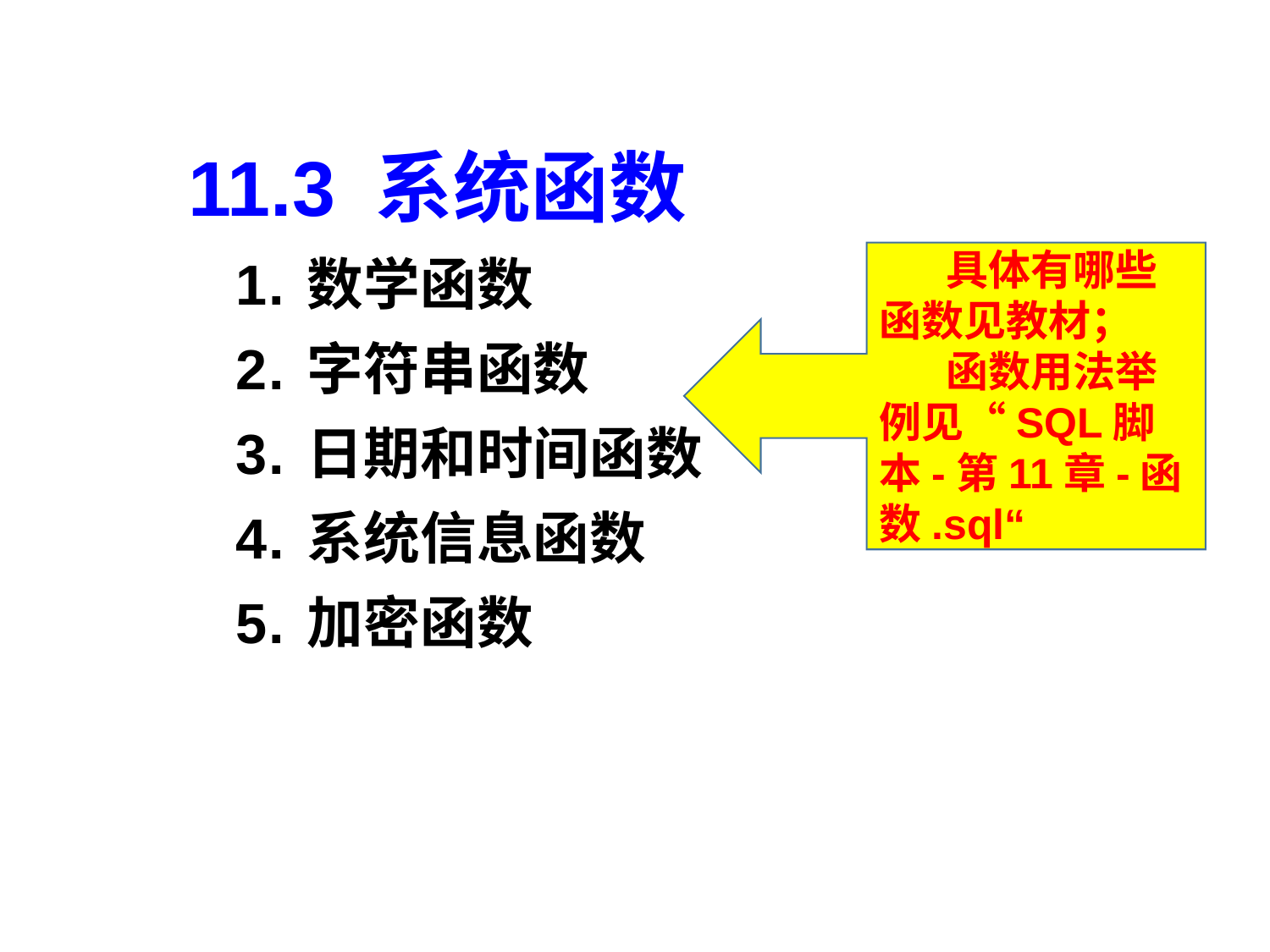

11.3 系统函数
数学函数
字符串函数
日期和时间函数
系统信息函数
加密函数
      具体有哪些函数见教材；
      函数用法举例见“SQL脚本-第11章-函数.sql“